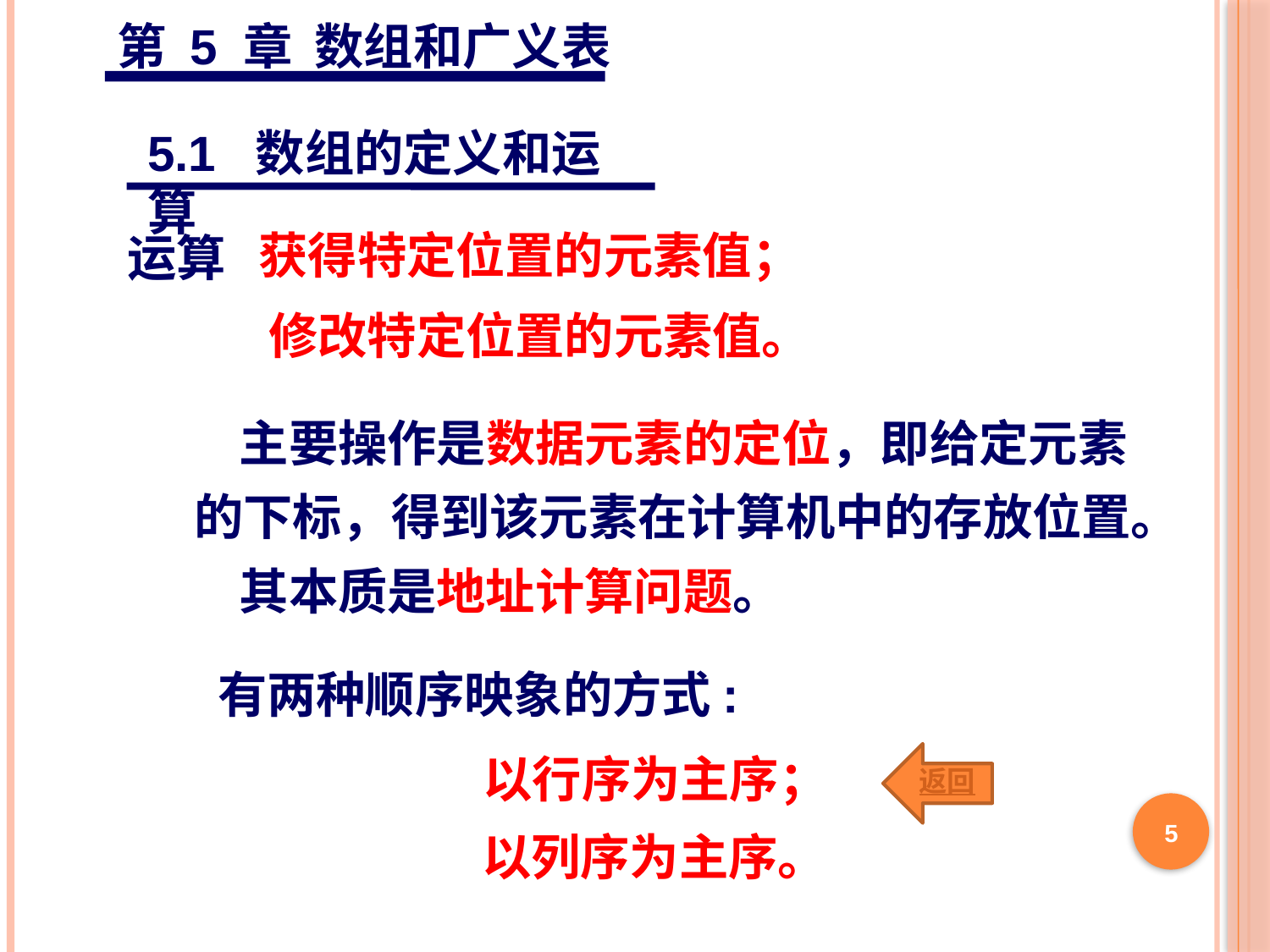

第 5 章  数组和广义表

5.1  数组的定义和运算

运算
获得特定位置的元素值；
修改特定位置的元素值。
   主要操作是数据元素的定位，即给定元素
的下标，得到该元素在计算机中的存放位置。
   其本质是地址计算问题。
有两种顺序映象的方式:
以行序为主序；
返回
5
以列序为主序。